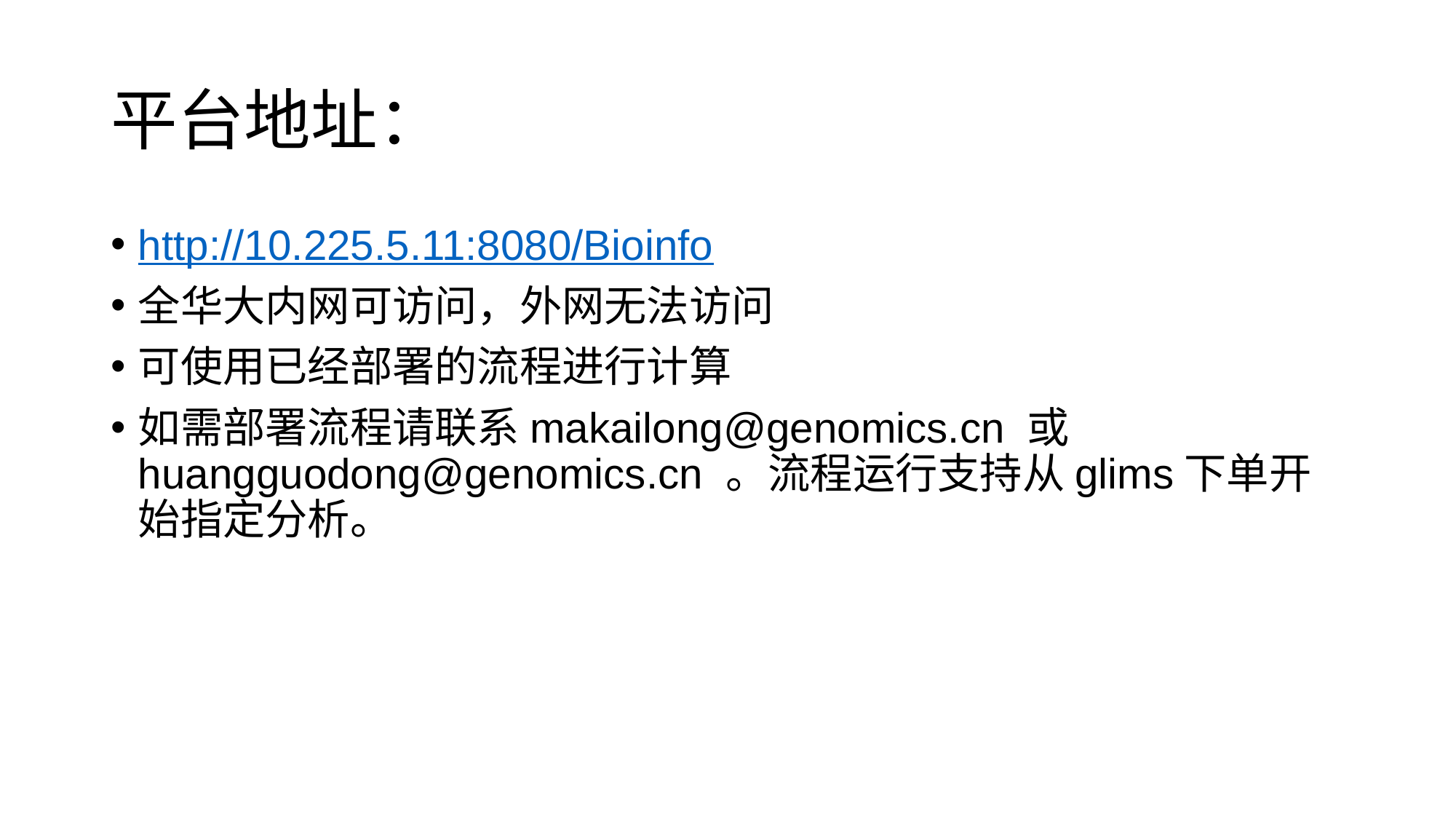

# 平台地址：
http://10.225.5.11:8080/Bioinfo
全华大内网可访问，外网无法访问
可使用已经部署的流程进行计算
如需部署流程请联系makailong@genomics.cn 或huangguodong@genomics.cn 。流程运行支持从glims下单开始指定分析。